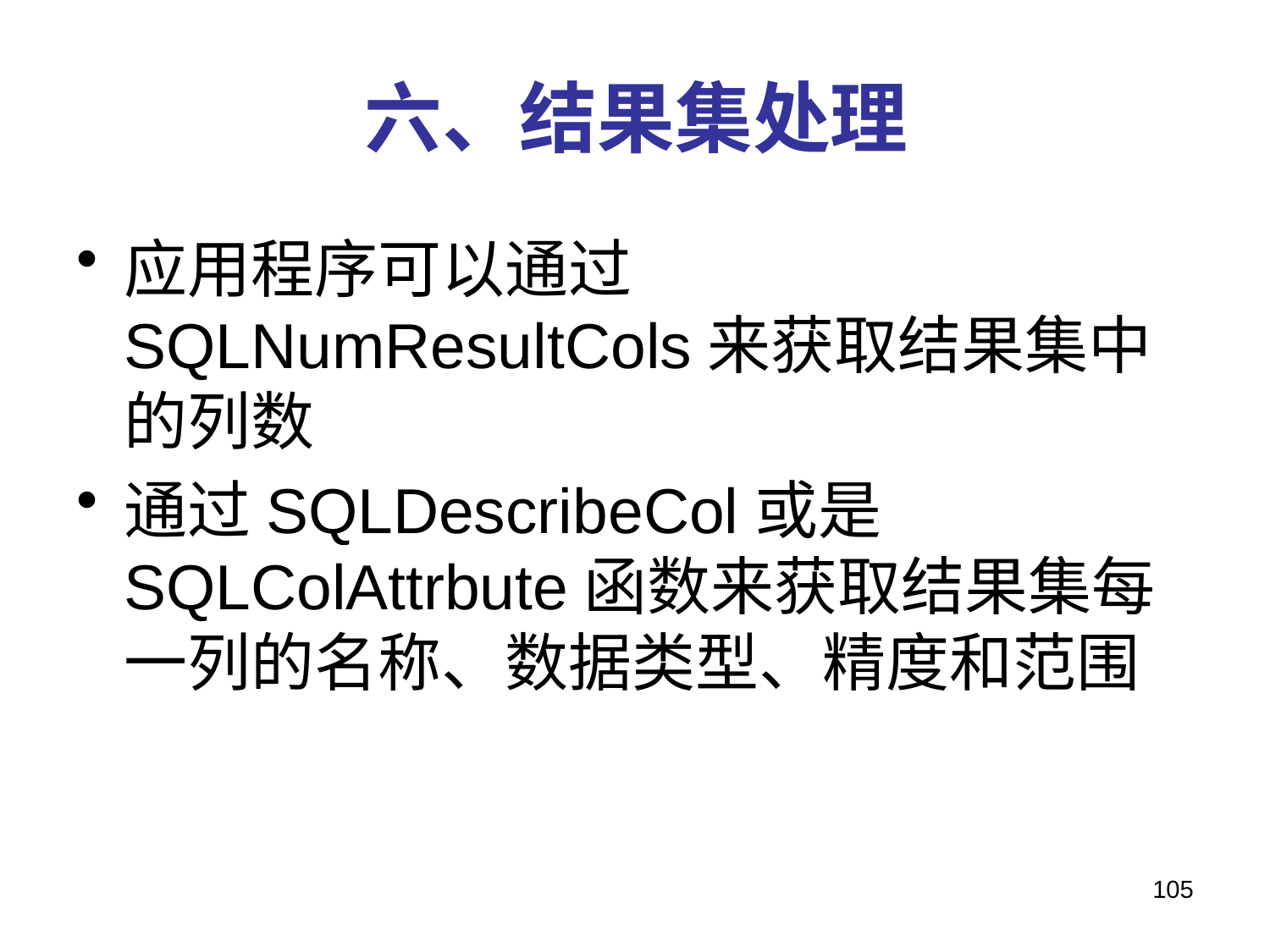

# 六、结果集处理
应用程序可以通过SQLNumResultCols来获取结果集中的列数
通过SQLDescribeCol或是SQLColAttrbute函数来获取结果集每一列的名称、数据类型、精度和范围

105